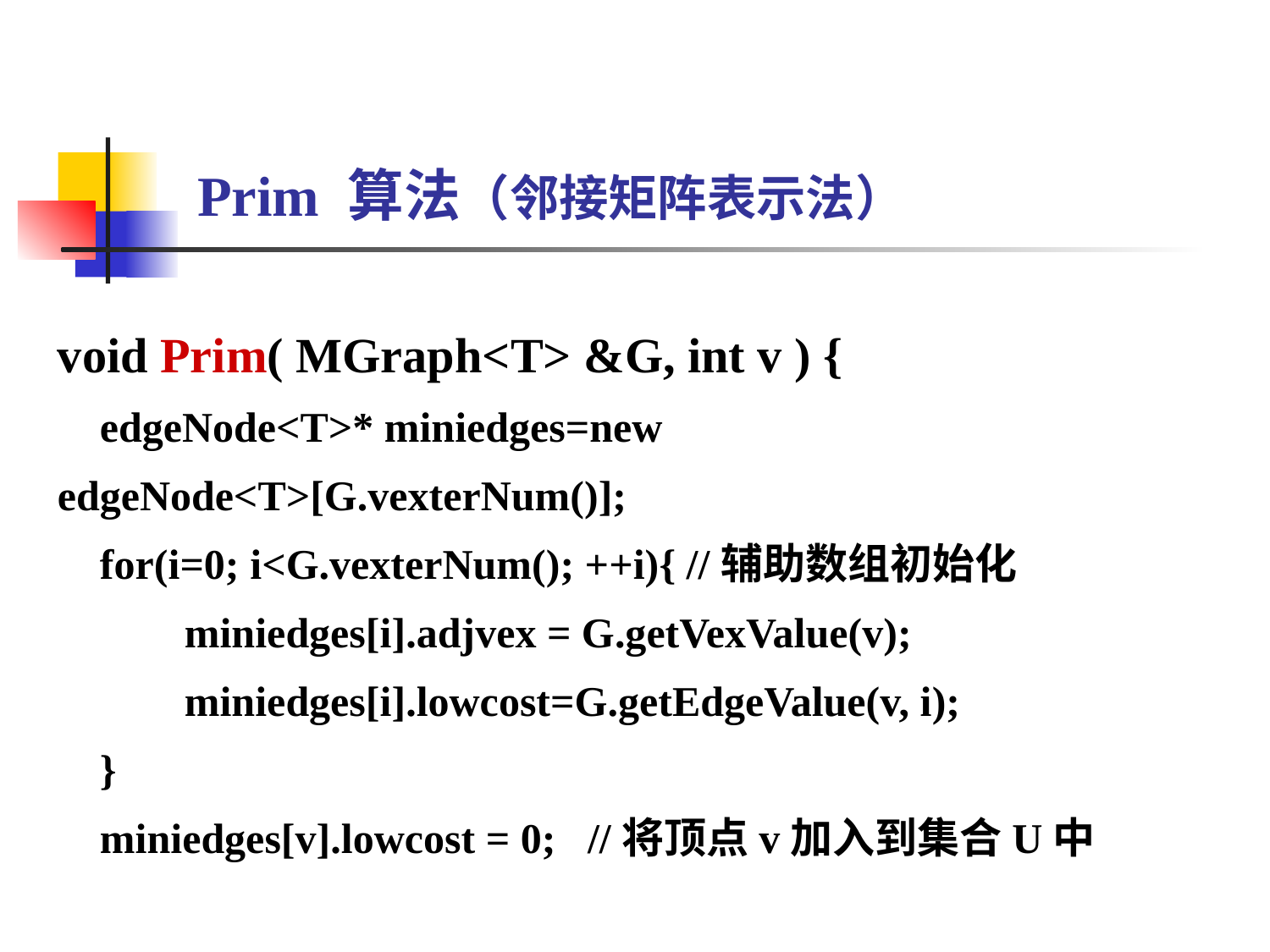

Prim 算法（邻接矩阵表示法）
void Prim( MGraph<T> &G, int v ) {
    edgeNode<T>* miniedges=new edgeNode<T>[G.vexterNum()];
    for(i=0; i<G.vexterNum(); ++i){ //辅助数组初始化
	miniedges[i].adjvex = G.getVexValue(v);
	miniedges[i].lowcost=G.getEdgeValue(v, i);
    }
    miniedges[v].lowcost = 0;   //将顶点v加入到集合U中